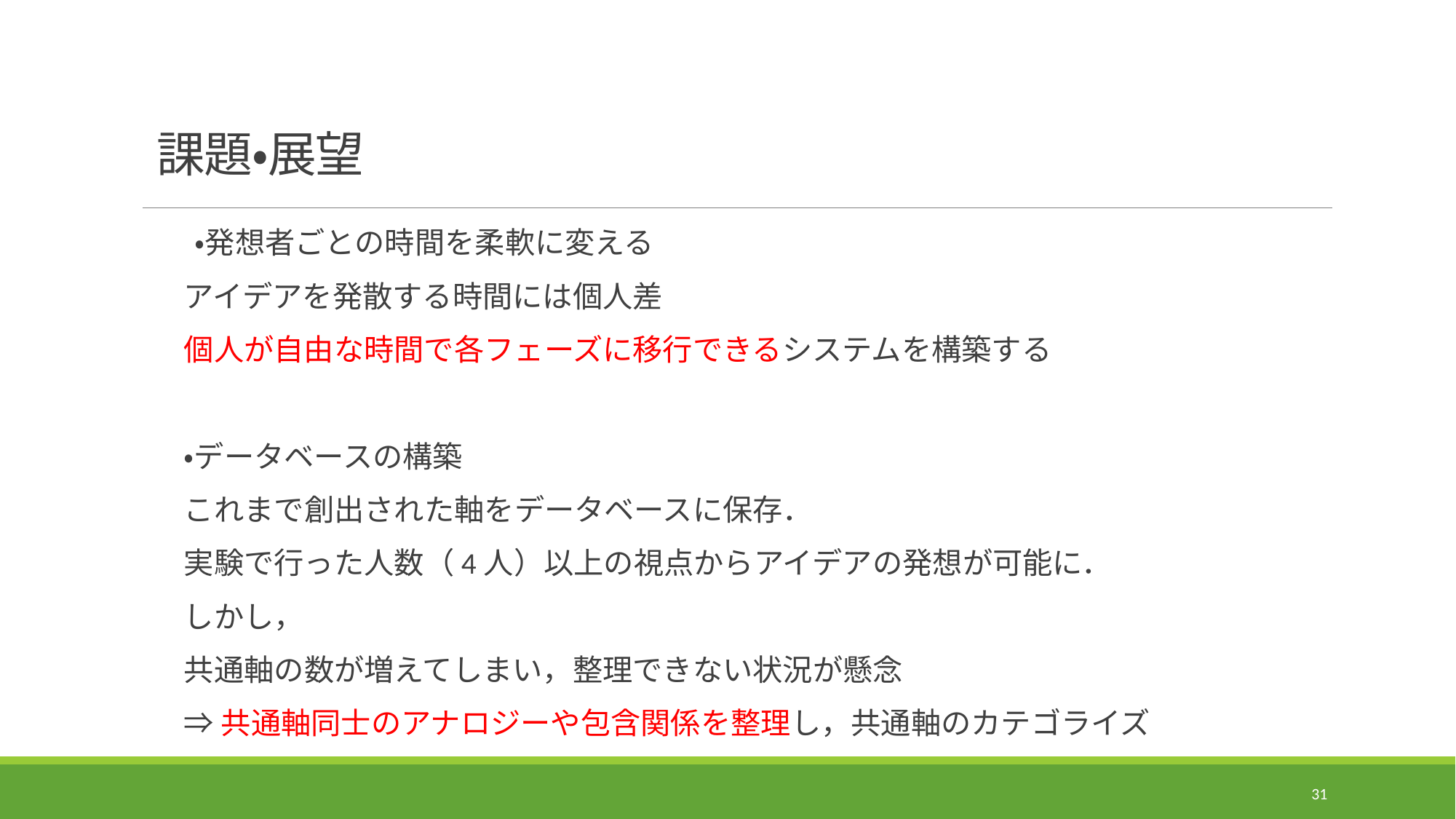

# 課題・展望
・発想者ごとの時間を柔軟に変える
アイデアを発散する時間には個人差
個人が自由な時間で各フェーズに移行できるシステムを構築する

・データベースの構築
これまで創出された軸をデータベースに保存．
実験で行った人数（4人）以上の視点からアイデアの発想が可能に．
しかし，
共通軸の数が増えてしまい，整理できない状況が懸念
⇒共通軸同士のアナロジーや包含関係を整理し，共通軸のカテゴライズ
31